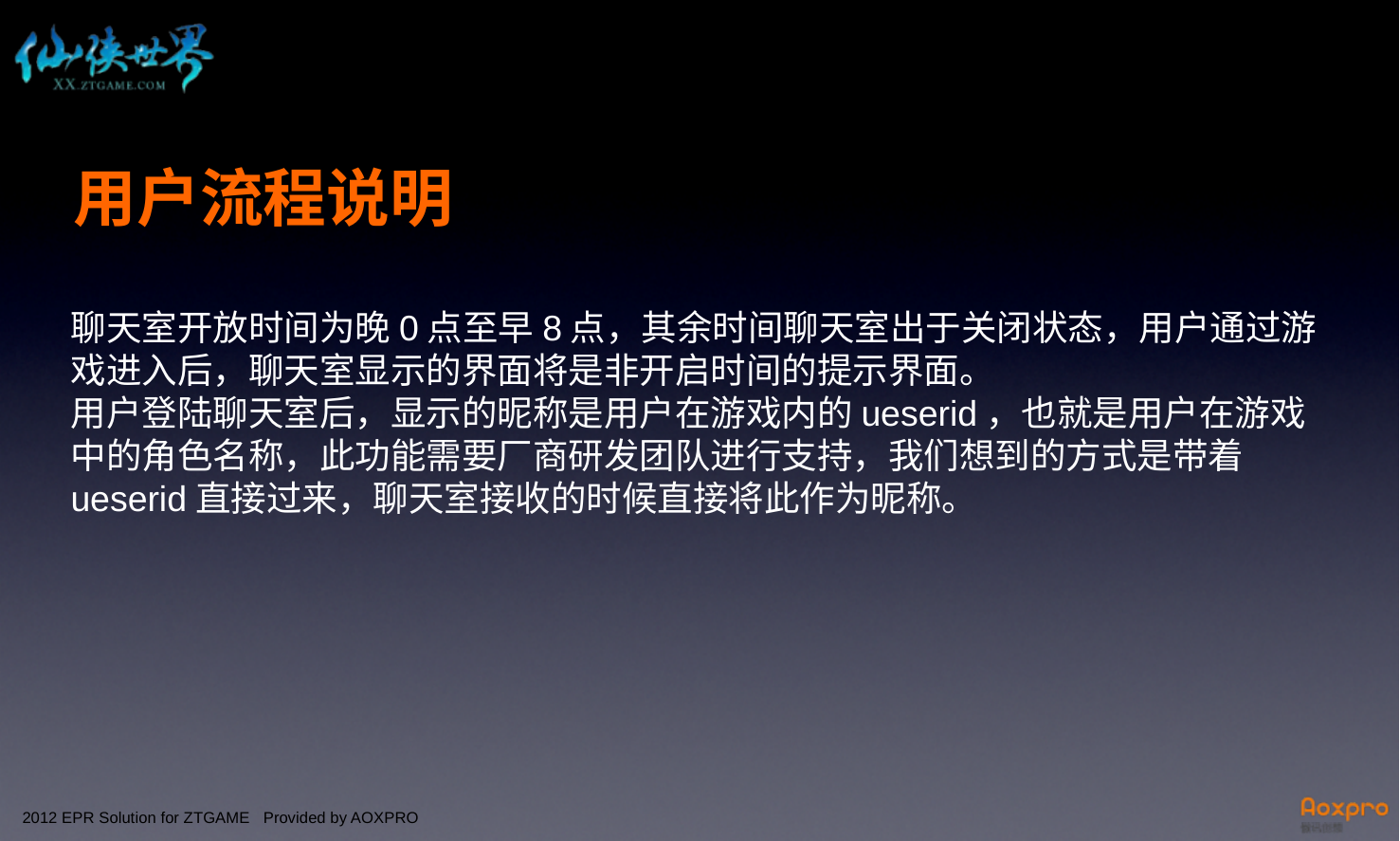

用户流程说明
聊天室开放时间为晚0点至早8点，其余时间聊天室出于关闭状态，用户通过游戏进入后，聊天室显示的界面将是非开启时间的提示界面。
用户登陆聊天室后，显示的昵称是用户在游戏内的ueserid，也就是用户在游戏中的角色名称，此功能需要厂商研发团队进行支持，我们想到的方式是带着ueserid直接过来，聊天室接收的时候直接将此作为昵称。